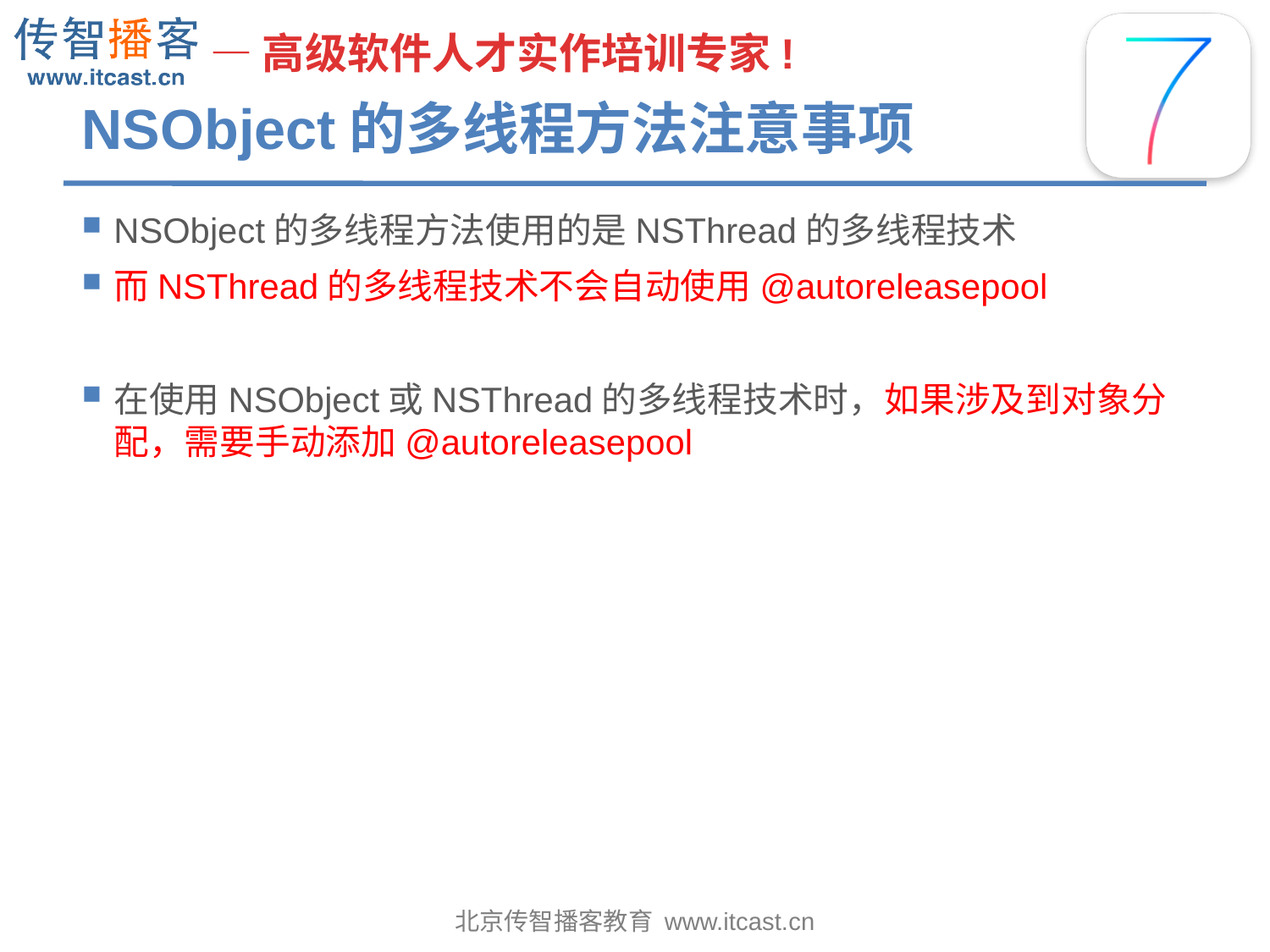

# NSObject的多线程方法注意事项
NSObject的多线程方法使用的是NSThread的多线程技术
而NSThread的多线程技术不会自动使用@autoreleasepool

在使用NSObject或NSThread的多线程技术时，如果涉及到对象分配，需要手动添加@autoreleasepool